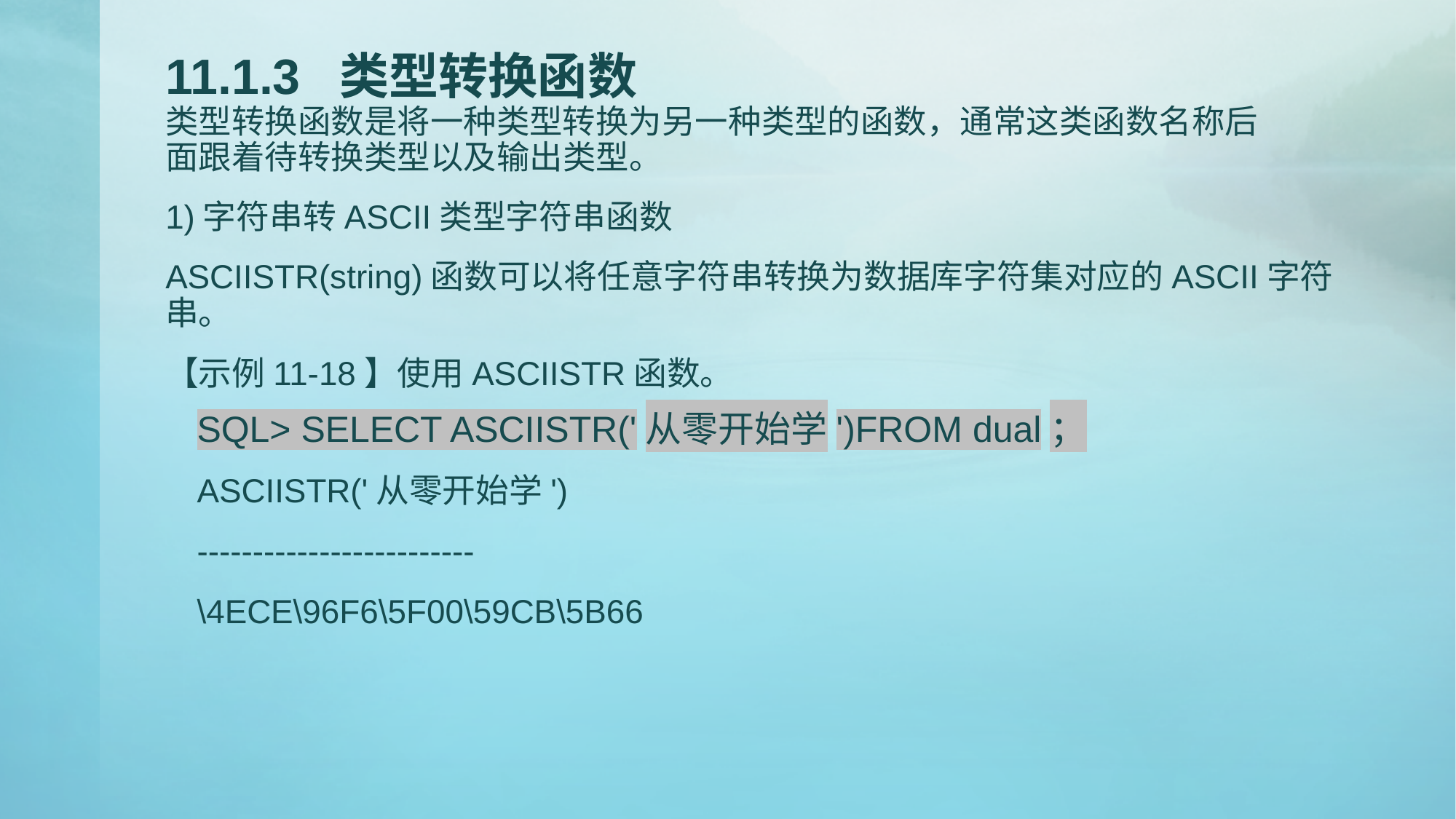

# 11.1.3  类型转换函数 类型转换函数是将一种类型转换为另一种类型的函数，通常这类函数名称后面跟着待转换类型以及输出类型。
1)字符串转ASCII类型字符串函数
ASCIISTR(string)函数可以将任意字符串转换为数据库字符集对应的ASCII字符串。
【示例11-18】使用ASCIISTR函数。
SQL> SELECT ASCIISTR('从零开始学')FROM dual；
ASCIISTR('从零开始学')
-------------------------
\4ECE\96F6\5F00\59CB\5B66